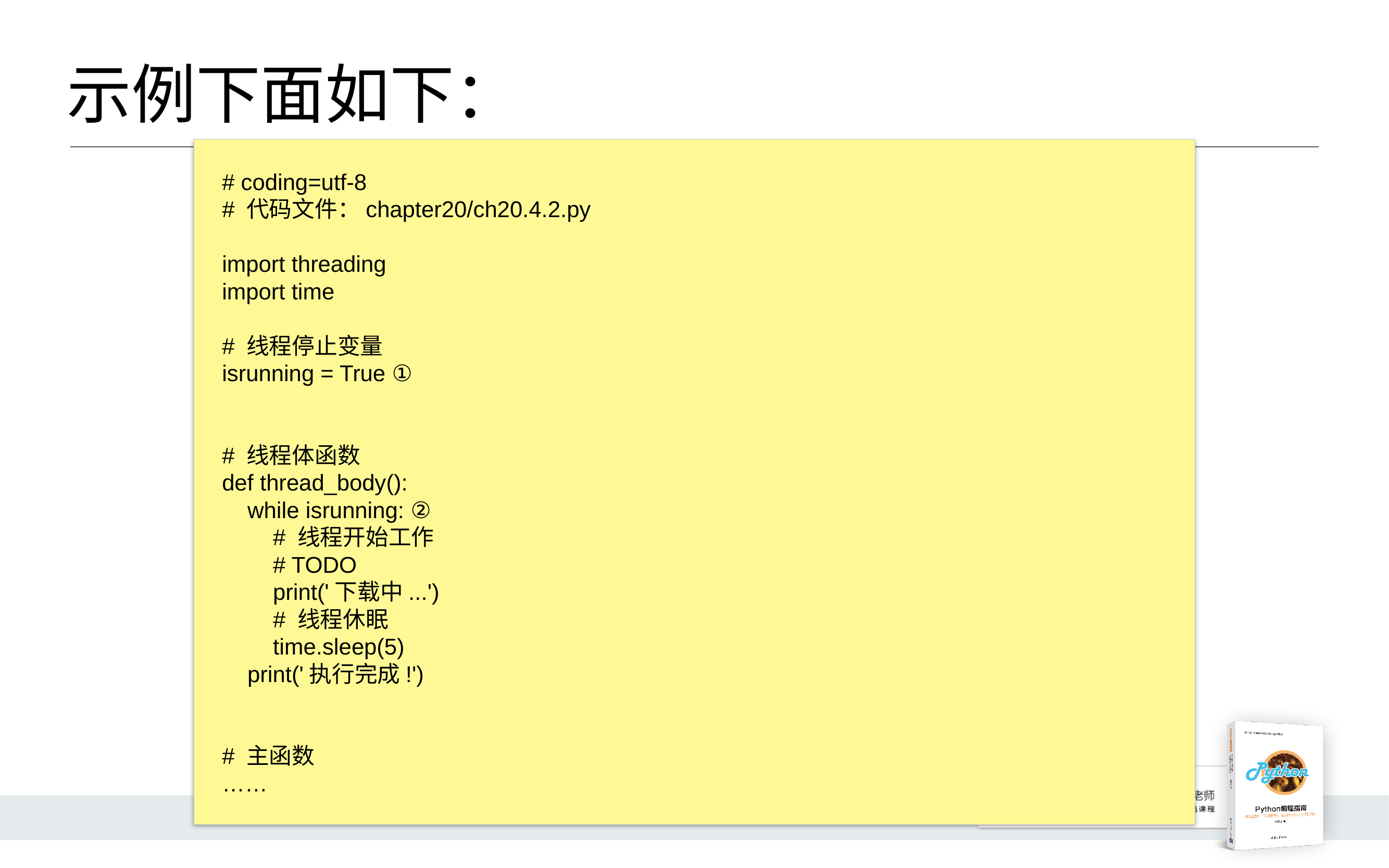

# 示例下面如下：
# coding=utf-8
# 代码文件：chapter20/ch20.4.2.py

import threading
import time

# 线程停止变量
isrunning = True ①

# 线程体函数
def thread_body():
    while isrunning: ②
        # 线程开始工作
        # TODO
        print('下载中...')
        # 线程休眠
        time.sleep(5)
    print('执行完成!')

# 主函数
……